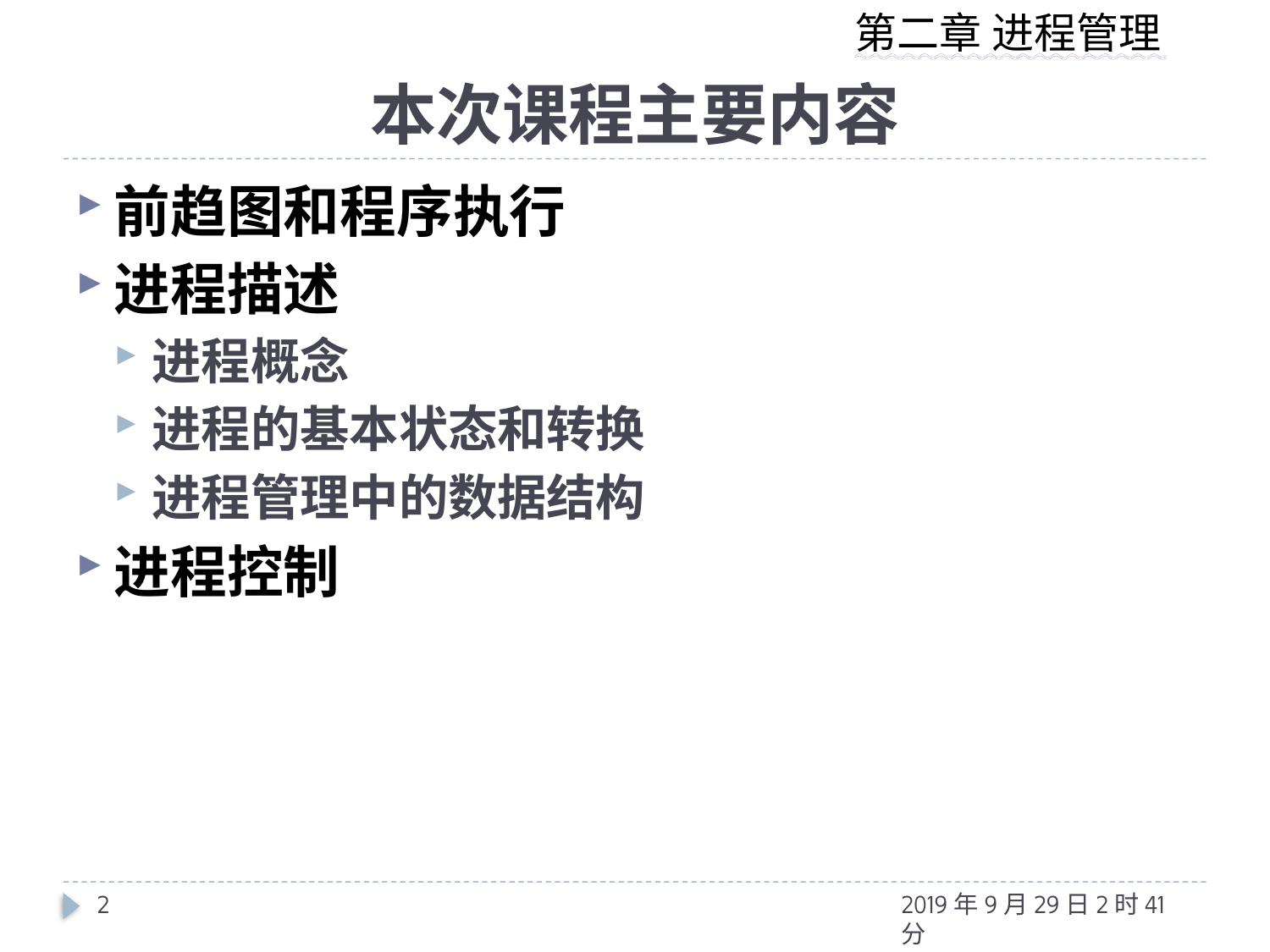

# 本次课程主要内容
前趋图和程序执行
进程描述
进程概念
进程的基本状态和转换
进程管理中的数据结构
进程控制

2
2019年9月29日2时41分